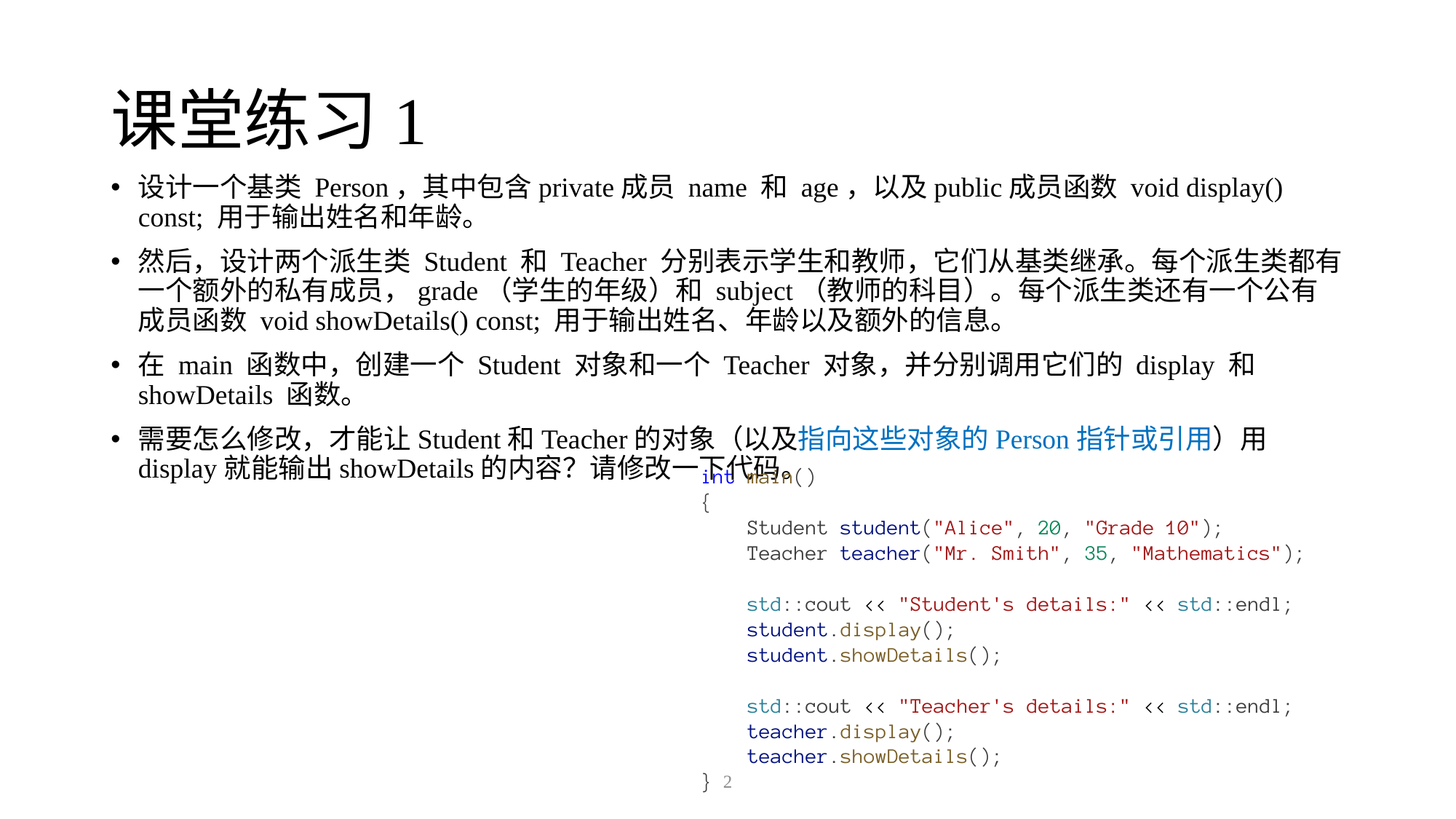

# 课堂练习1
设计一个基类 Person，其中包含private成员 name 和 age，以及public成员函数 void display() const; 用于输出姓名和年龄。
然后，设计两个派生类 Student 和 Teacher 分别表示学生和教师，它们从基类继承。每个派生类都有一个额外的私有成员，grade（学生的年级）和 subject（教师的科目）。每个派生类还有一个公有成员函数 void showDetails() const; 用于输出姓名、年龄以及额外的信息。
在 main 函数中，创建一个 Student 对象和一个 Teacher 对象，并分别调用它们的 display 和 showDetails 函数。
需要怎么修改，才能让Student和Teacher的对象（以及指向这些对象的Person指针或引用）用display就能输出showDetails的内容？请修改一下代码。

int main()
{
    Student student("Alice", 20, "Grade 10");
    Teacher teacher("Mr. Smith", 35, "Mathematics");
    std::cout << "Student's details:" << std::endl;
    student.display();
    student.showDetails();
    std::cout << "Teacher's details:" << std::endl;
    teacher.display();
    teacher.showDetails();
}
2